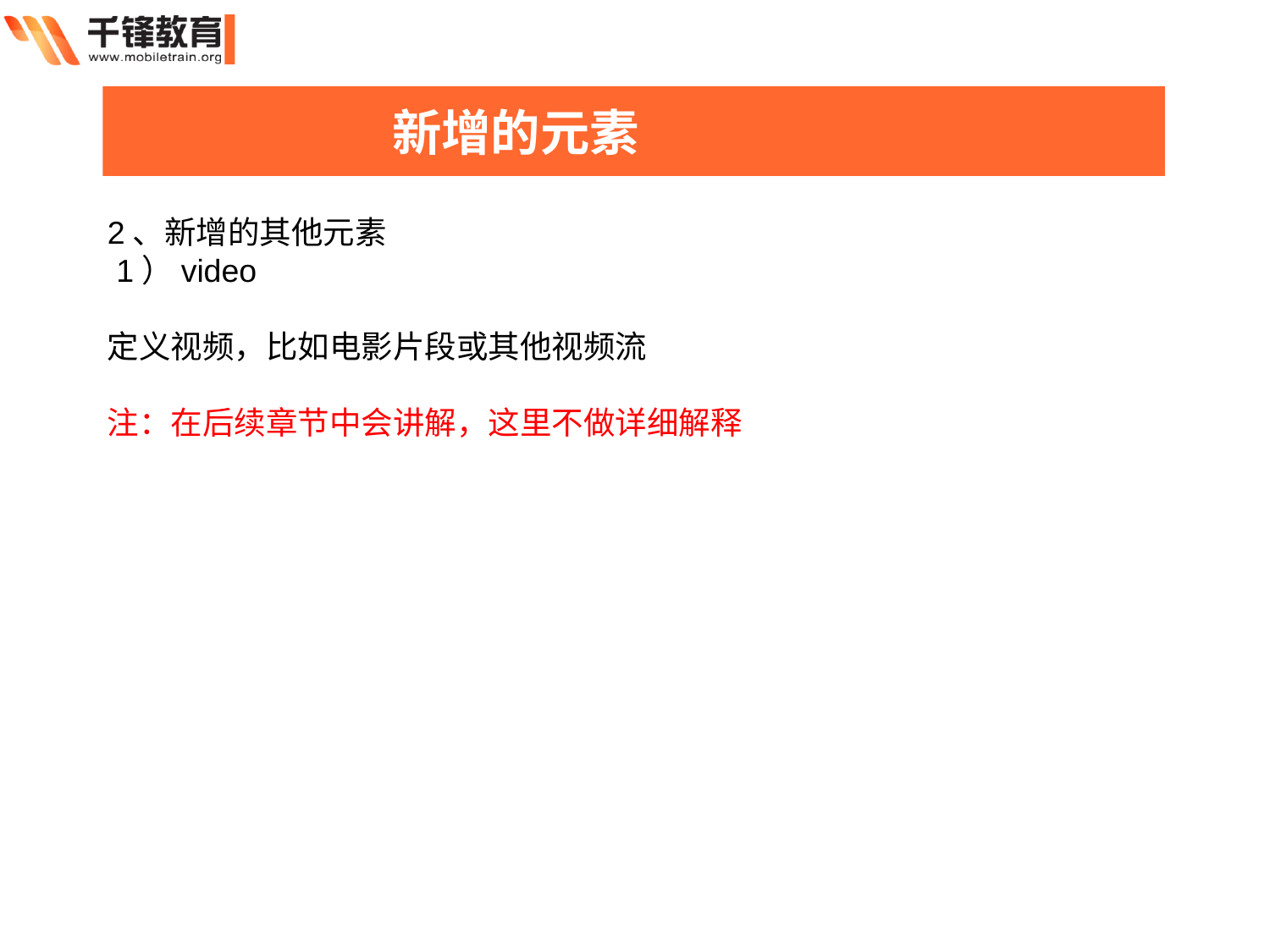

新增的元素
2、新增的其他元素
 1）video

定义视频，比如电影片段或其他视频流

注：在后续章节中会讲解，这里不做详细解释